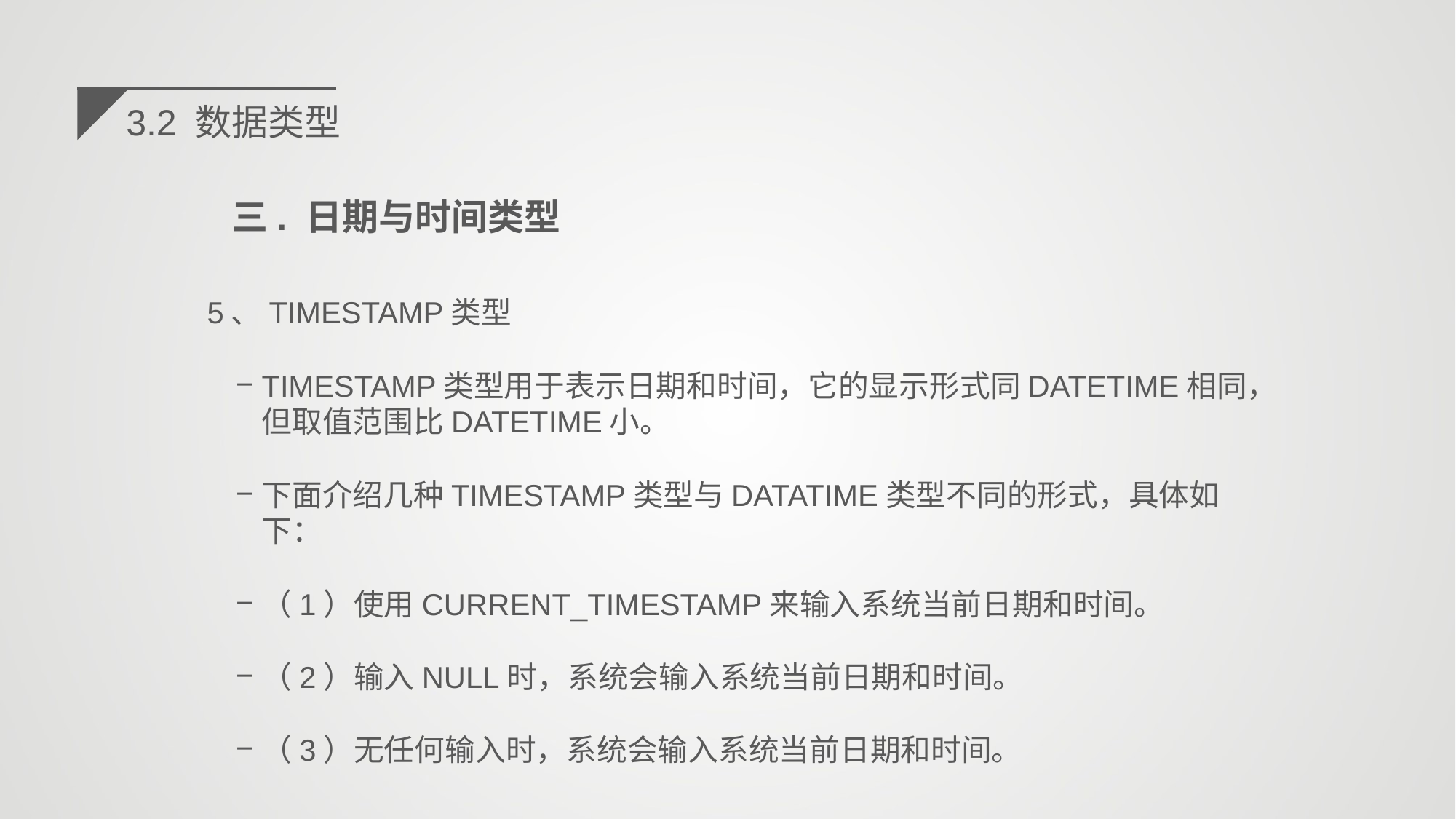

3.2 数据类型

三. 日期与时间类型
5、TIMESTAMP类型

TIMESTAMP类型用于表示日期和时间，它的显示形式同DATETIME相同，但取值范围比DATETIME小。

下面介绍几种TIMESTAMP类型与DATATIME类型不同的形式，具体如下：

（1）使用CURRENT_TIMESTAMP来输入系统当前日期和时间。

（2）输入NULL时，系统会输入系统当前日期和时间。

（3）无任何输入时，系统会输入系统当前日期和时间。